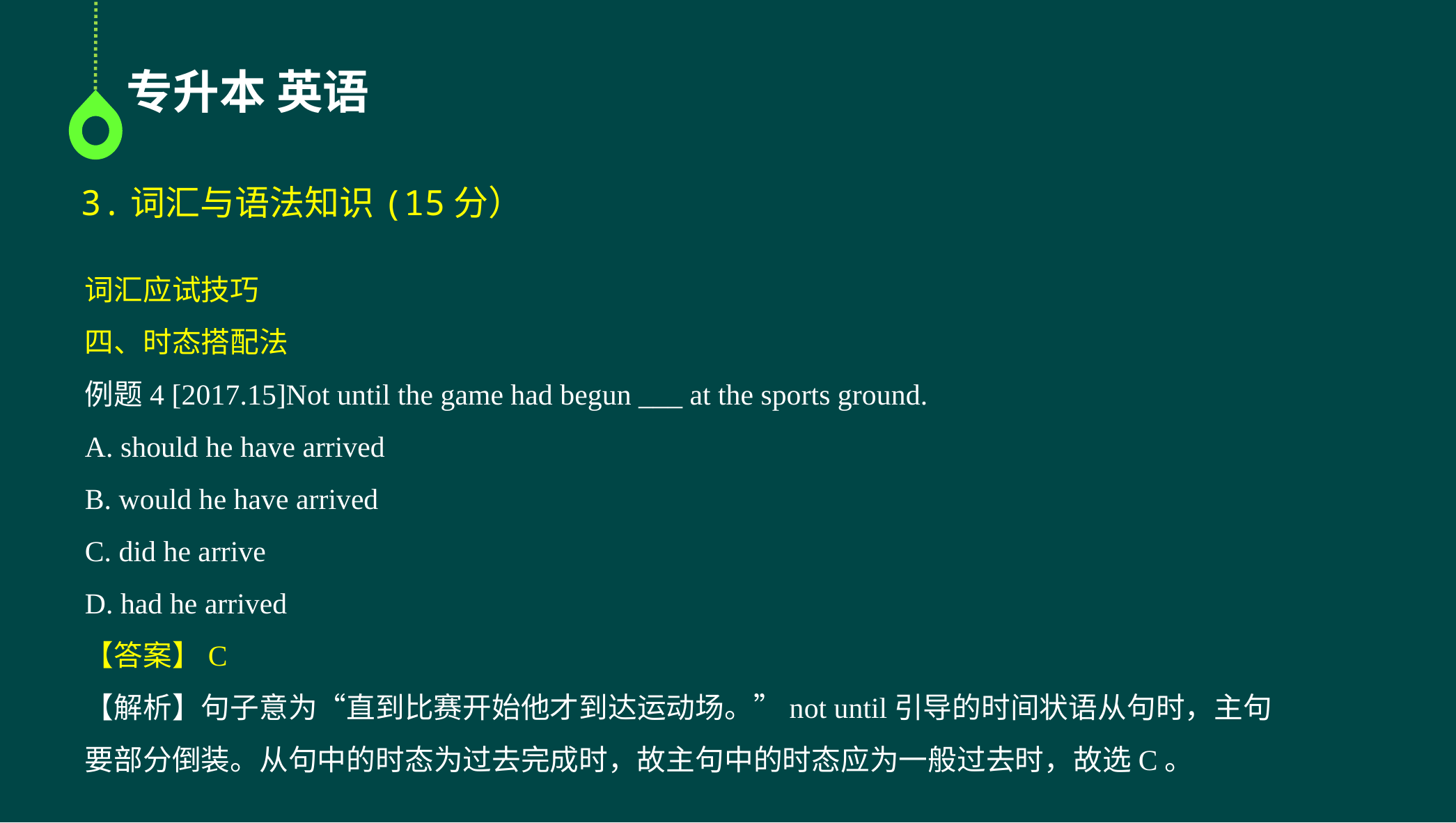

专升本 英语
3.词汇与语法知识(15分）
词汇应试技巧
四、时态搭配法
例题4 [2017.15]Not until the game had begun ___ at the sports ground.
A. should he have arrived
B. would he have arrived
C. did he arrive
D. had he arrived
【答案】C
【解析】句子意为“直到比赛开始他才到达运动场。”not until引导的时间状语从句时，主句要部分倒装。从句中的时态为过去完成时，故主句中的时态应为一般过去时，故选C。